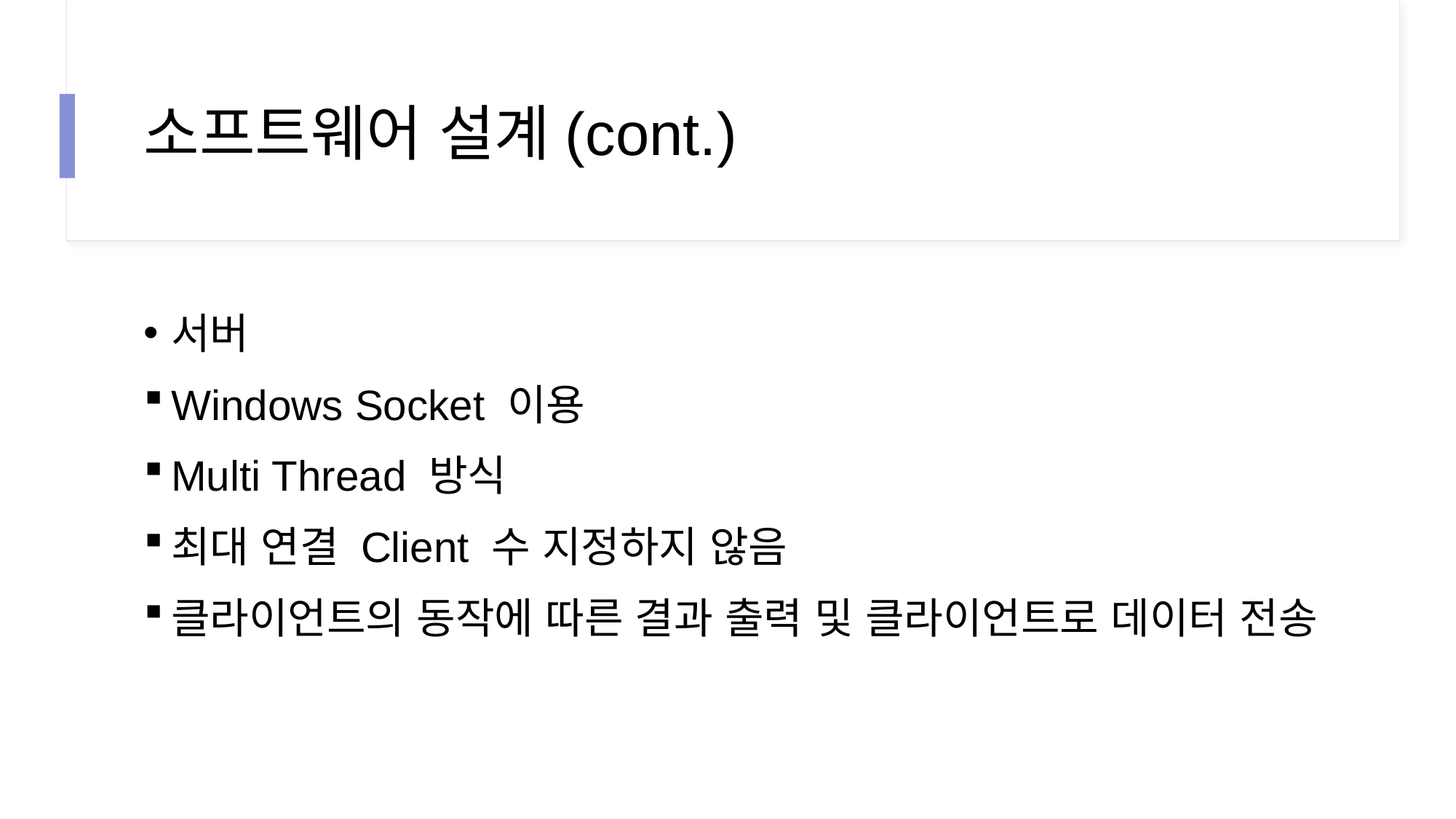

# 소프트웨어 설계(cont.)
서버
Windows Socket 이용
Multi Thread 방식
최대 연결 Client 수 지정하지 않음
클라이언트의 동작에 따른 결과 출력 및 클라이언트로 데이터 전송